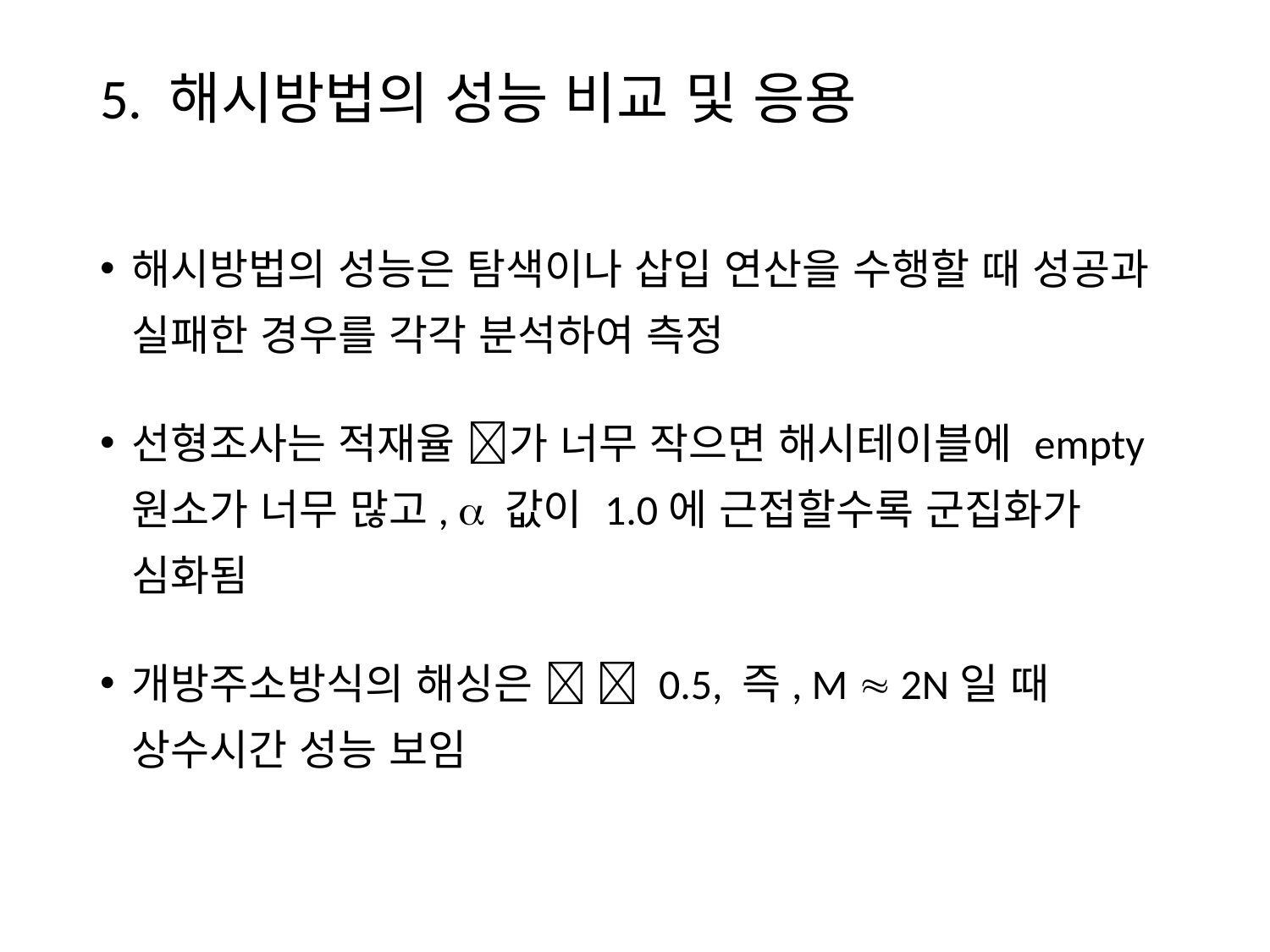

# 5. 해시방법의 성능 비교 및 응용
해시방법의 성능은 탐색이나 삽입 연산을 수행할 때 성공과 실패한 경우를 각각 분석하여 측정
선형조사는 적재율 α가 너무 작으면 해시테이블에 empty 원소가 너무 많고, α 값이 1.0에 근접할수록 군집화가 심화됨
개방주소방식의 해싱은 α ≈ 0.5, 즉, M ≈ 2N일 때 상수시간 성능 보임